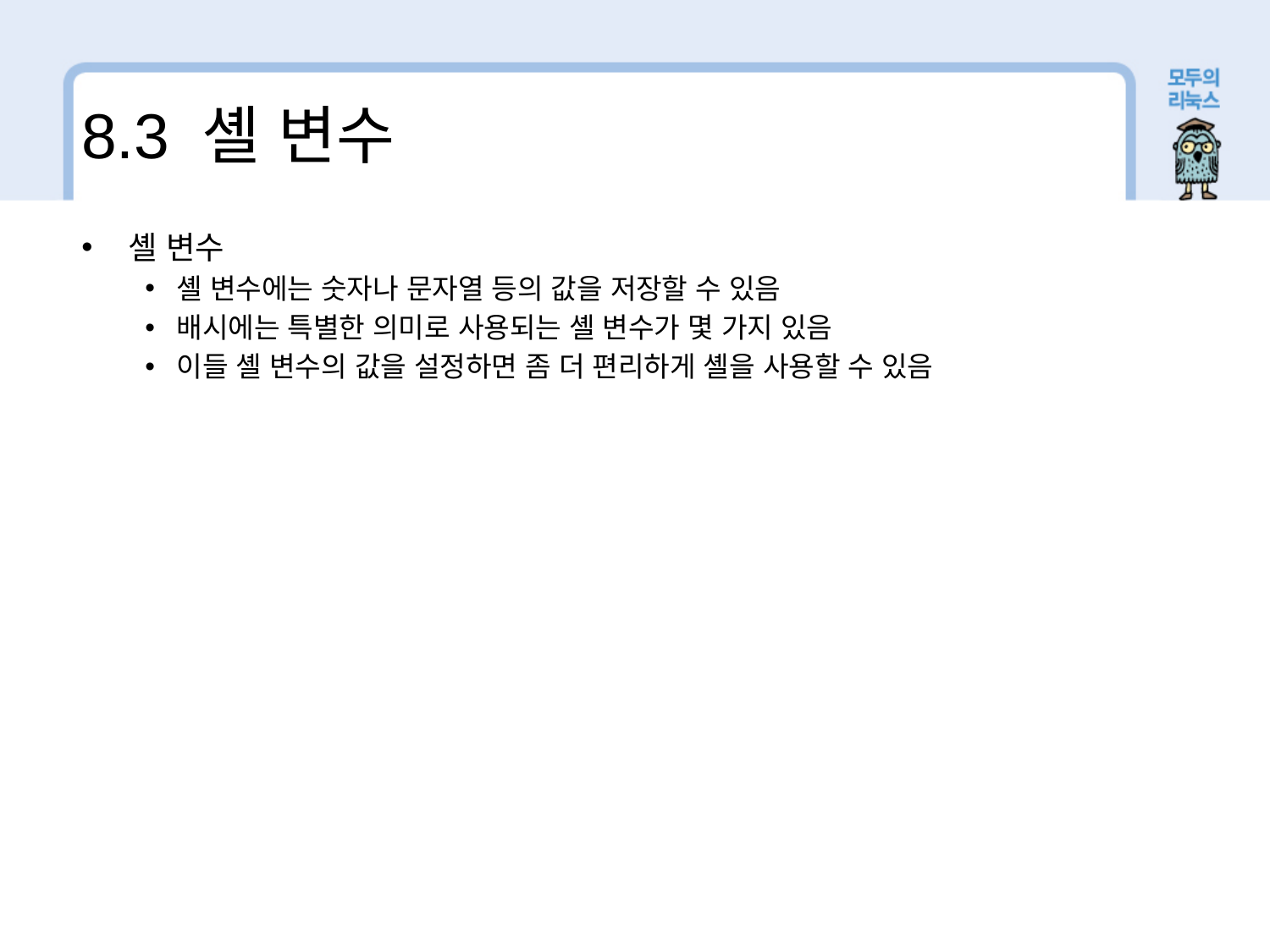

8.3 셸 변수
 셸 변수
셸 변수에는 숫자나 문자열 등의 값을 저장할 수 있음
배시에는 특별한 의미로 사용되는 셸 변수가 몇 가지 있음
이들 셸 변수의 값을 설정하면 좀 더 편리하게 셸을 사용할 수 있음